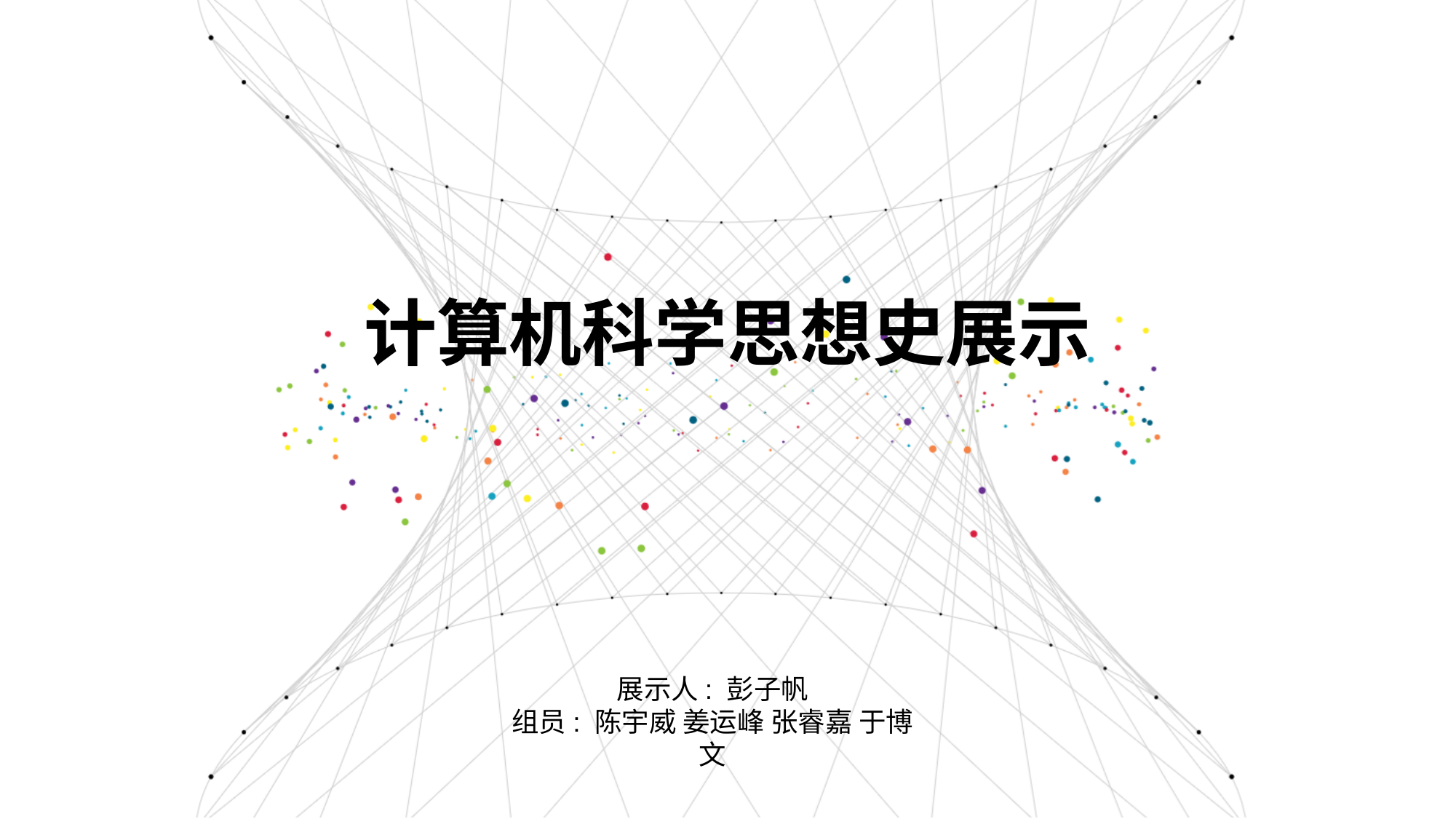

计算机科学思想史展示
展示人: 彭子帆
组员: 陈宇威 姜运峰 张睿嘉 于博文